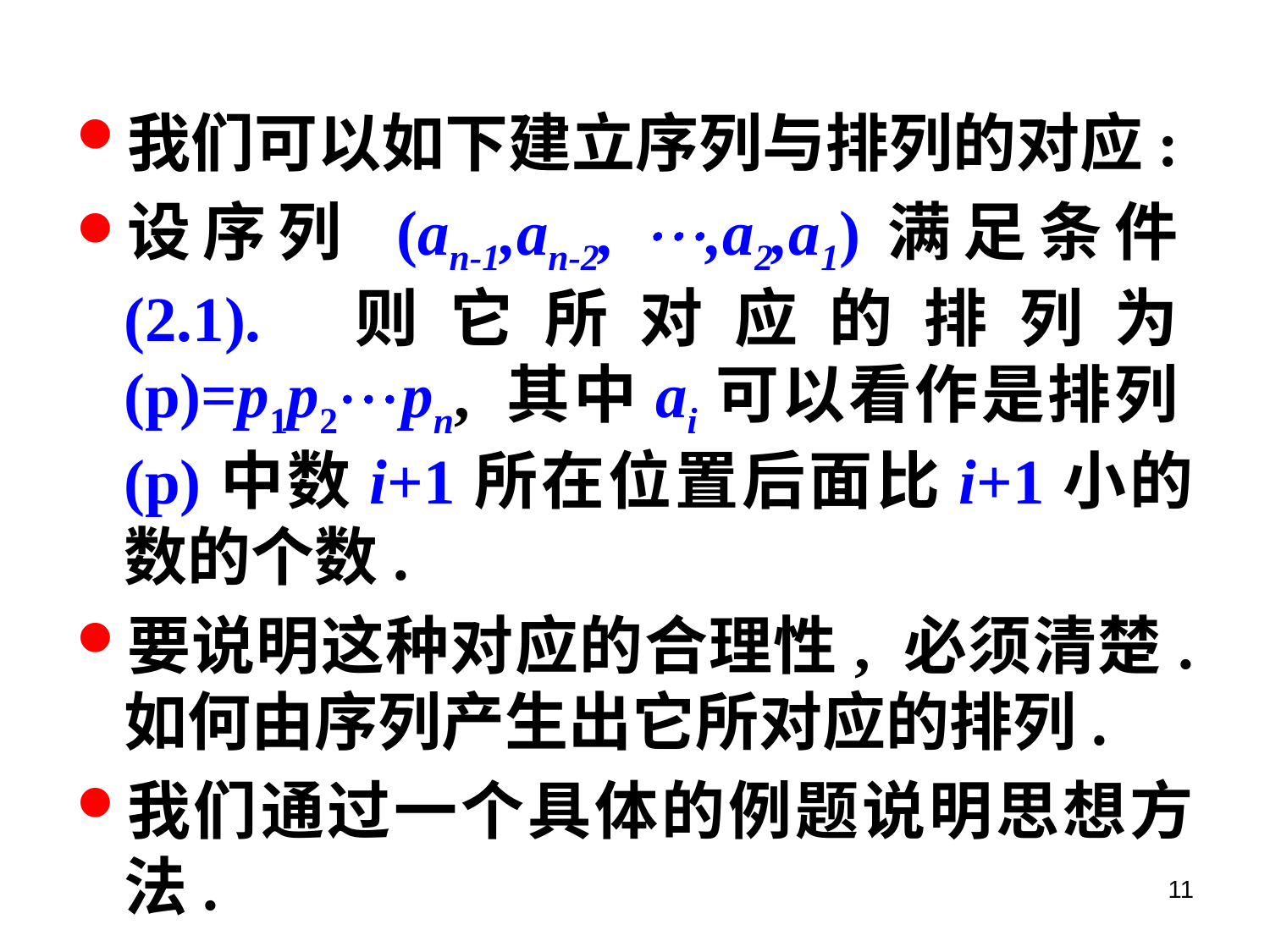

我们可以如下建立序列与排列的对应:
设序列 (an-1,an-2, …,a2,a1)满足条件(2.1). 则它所对应的排列为(p)=p1p2…pn, 其中ai可以看作是排列(p)中数i+1所在位置后面比i+1小的数的个数.
要说明这种对应的合理性, 必须清楚. 如何由序列产生出它所对应的排列.
我们通过一个具体的例题说明思想方法.
11